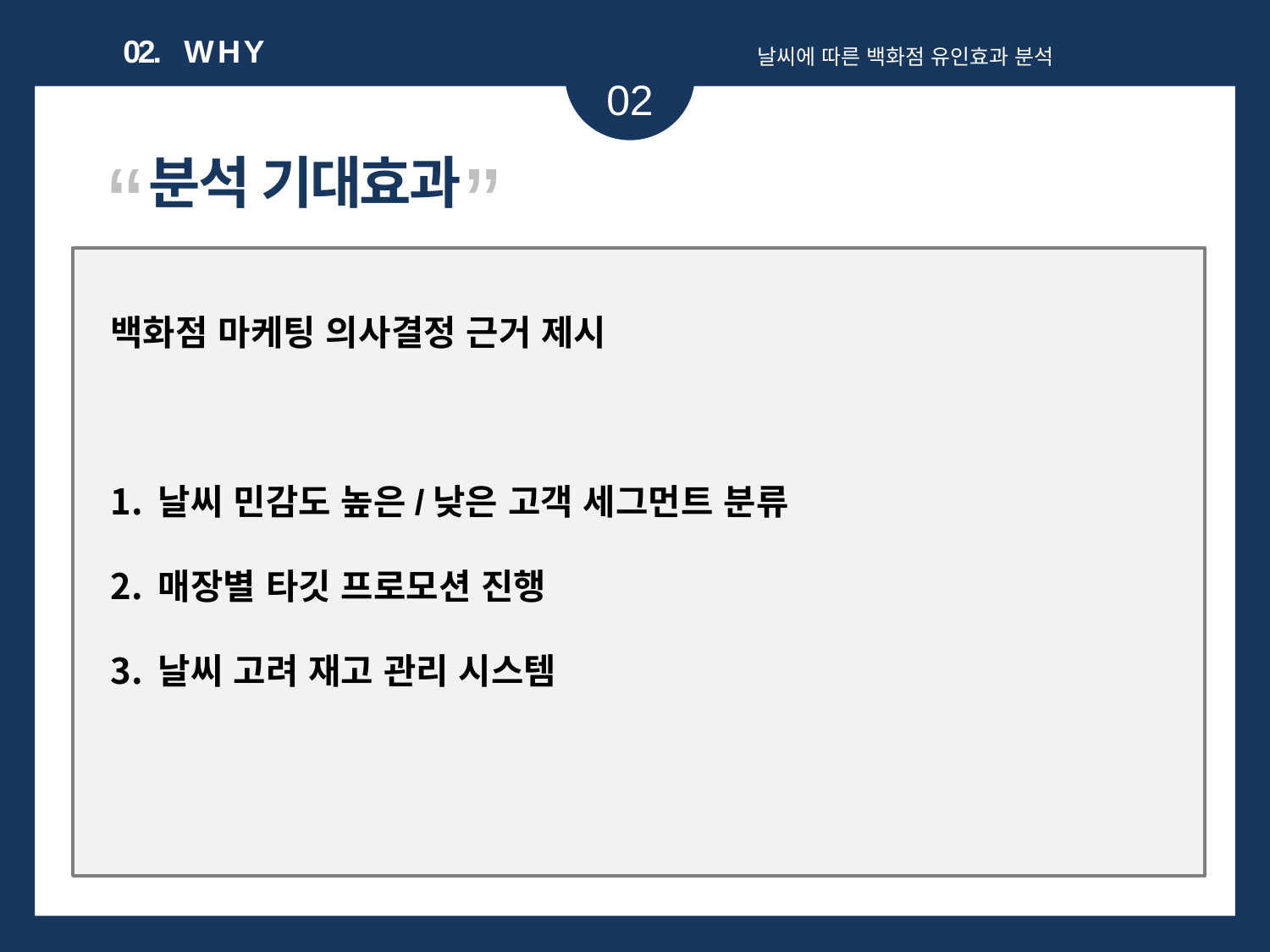

02.    W H Y
날씨에 따른 백화점 유인효과 분석
02

“           ”
분석 기대효과

백화점 마케팅 의사결정 근거 제시

날씨 민감도 높은/낮은 고객 세그먼트 분류
매장별 타깃 프로모션 진행
날씨 고려 재고 관리 시스템
분석 기대효과

※ 날씨 대비 생활인구 분석결과를 바탕으로 백화점 마케팅에 활용

고객 세그먼트 분류에 도움이 되어, 장차 재고관리에 활용할 수 있다.

매장별 악천후시 타깃 프로모션 진행에 도움을 줄 수 있다.

Happy Bean